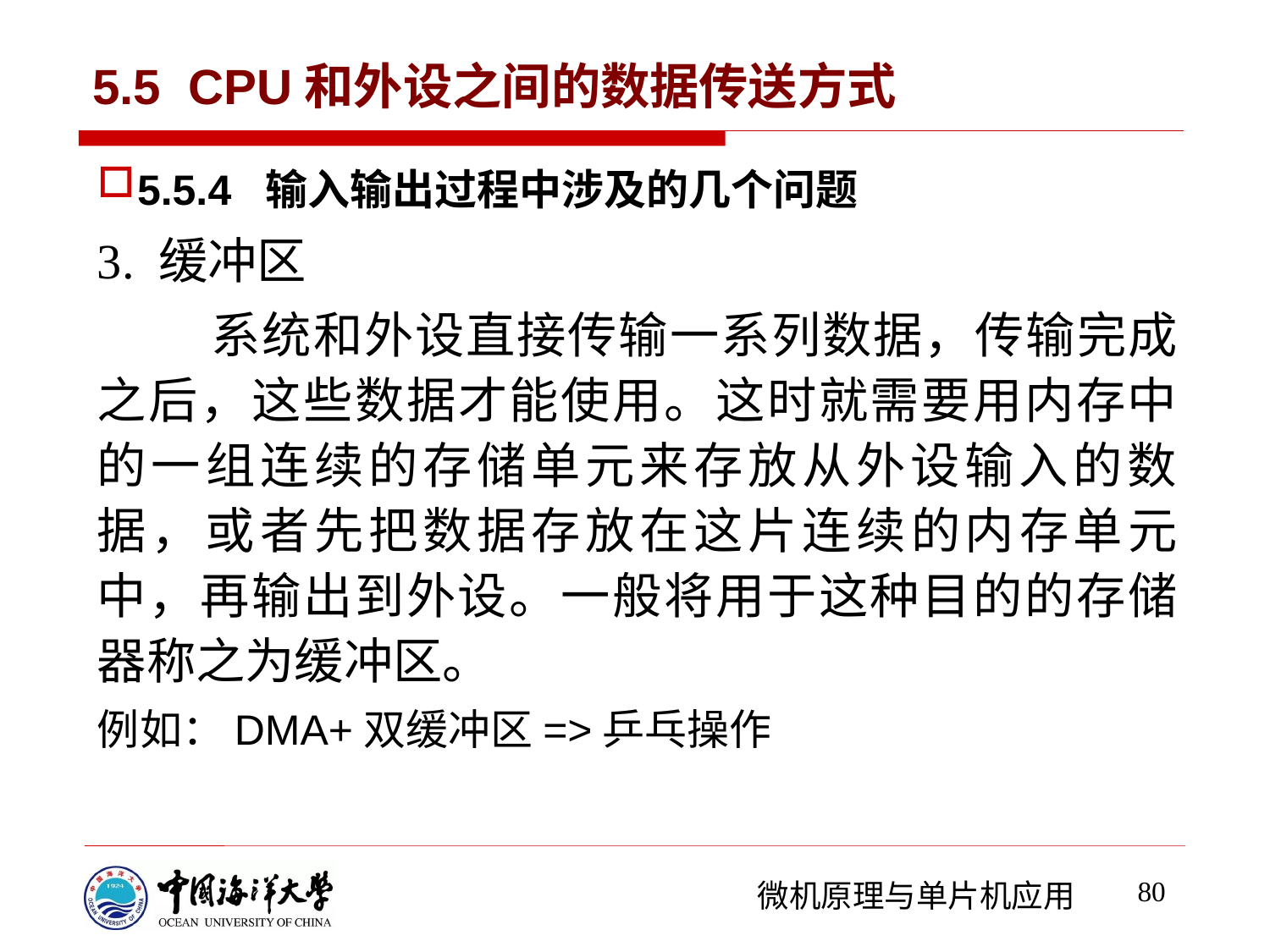

# 5.5  CPU和外设之间的数据传送方式
5.5.4  输入输出过程中涉及的几个问题
3. 缓冲区
        系统和外设直接传输一系列数据，传输完成之后，这些数据才能使用。这时就需要用内存中的一组连续的存储单元来存放从外设输入的数据，或者先把数据存放在这片连续的内存单元中，再输出到外设。一般将用于这种目的的存储器称之为缓冲区。
例如：DMA+双缓冲区=>乒乓操作
80